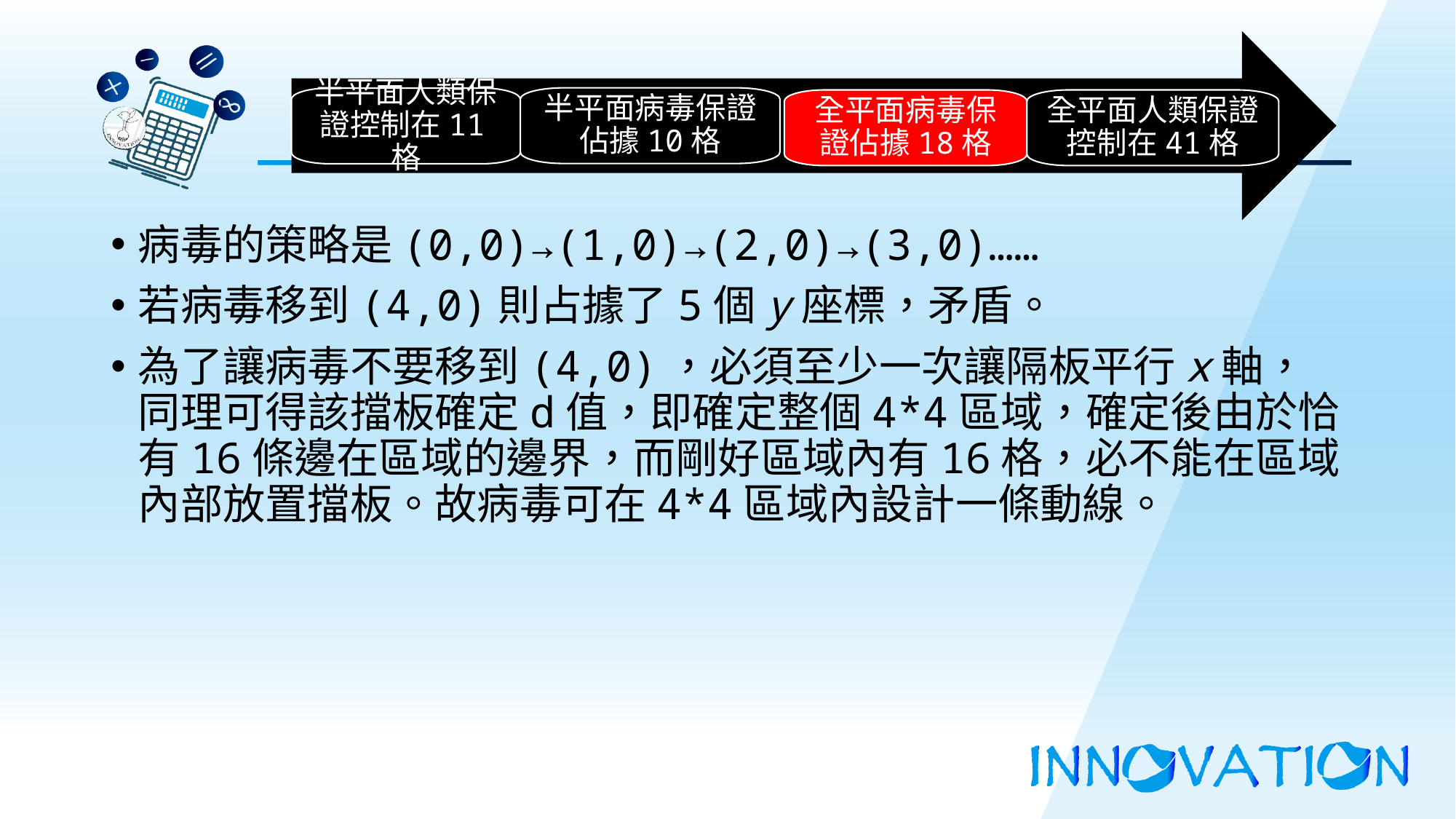

半平面病毒保證佔據10格
半平面人類保證控制在11格
全平面病毒保證佔據18格
全平面人類保證控制在41格
病毒的策略是(0,0)→(1,0)→(2,0)→(3,0)……
若病毒移到(4,0)則占據了5個y座標，矛盾。
為了讓病毒不要移到(4,0)，必須至少一次讓隔板平行x軸，同理可得該擋板確定d值，即確定整個4*4區域，確定後由於恰有16條邊在區域的邊界，而剛好區域內有16格，必不能在區域內部放置擋板。故病毒可在4*4區域內設計一條動線。